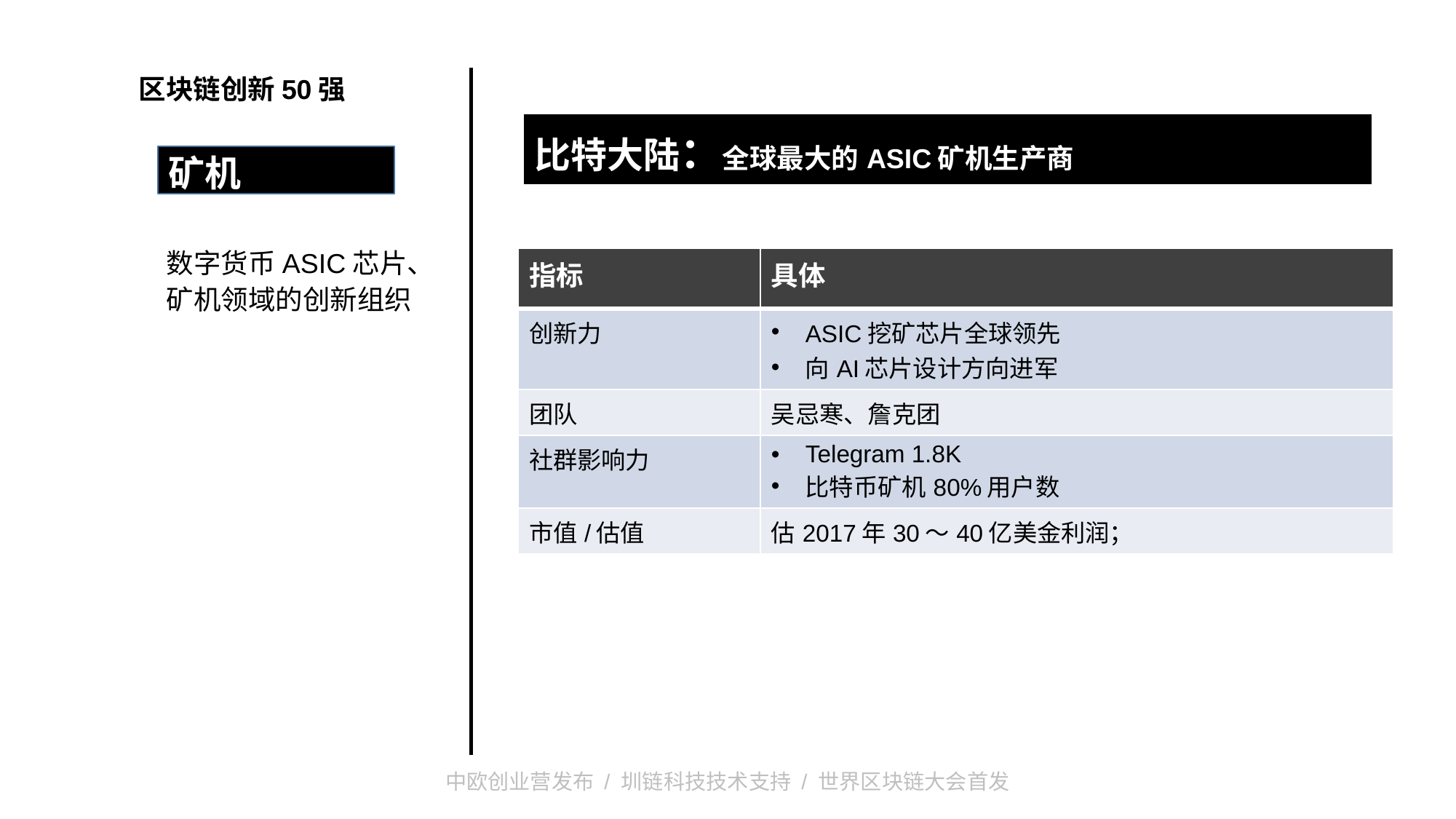

区块链创新50强
| 比特大陆：全球最大的ASIC矿机生产商 |
| --- |
|  |
矿机
数字货币ASIC芯片、矿机领域的创新组织
| 指标 | 具体 |
| --- | --- |
| 创新力 | ASIC挖矿芯片全球领先 向AI芯片设计方向进军 |
| 团队 | 吴忌寒、詹克团 |
| 社群影响力 | Telegram 1.8K 比特币矿机80%用户数 |
| 市值/估值 | 估2017年30～40亿美金利润； |
中欧创业营发布 / 圳链科技技术支持 / 世界区块链大会首发